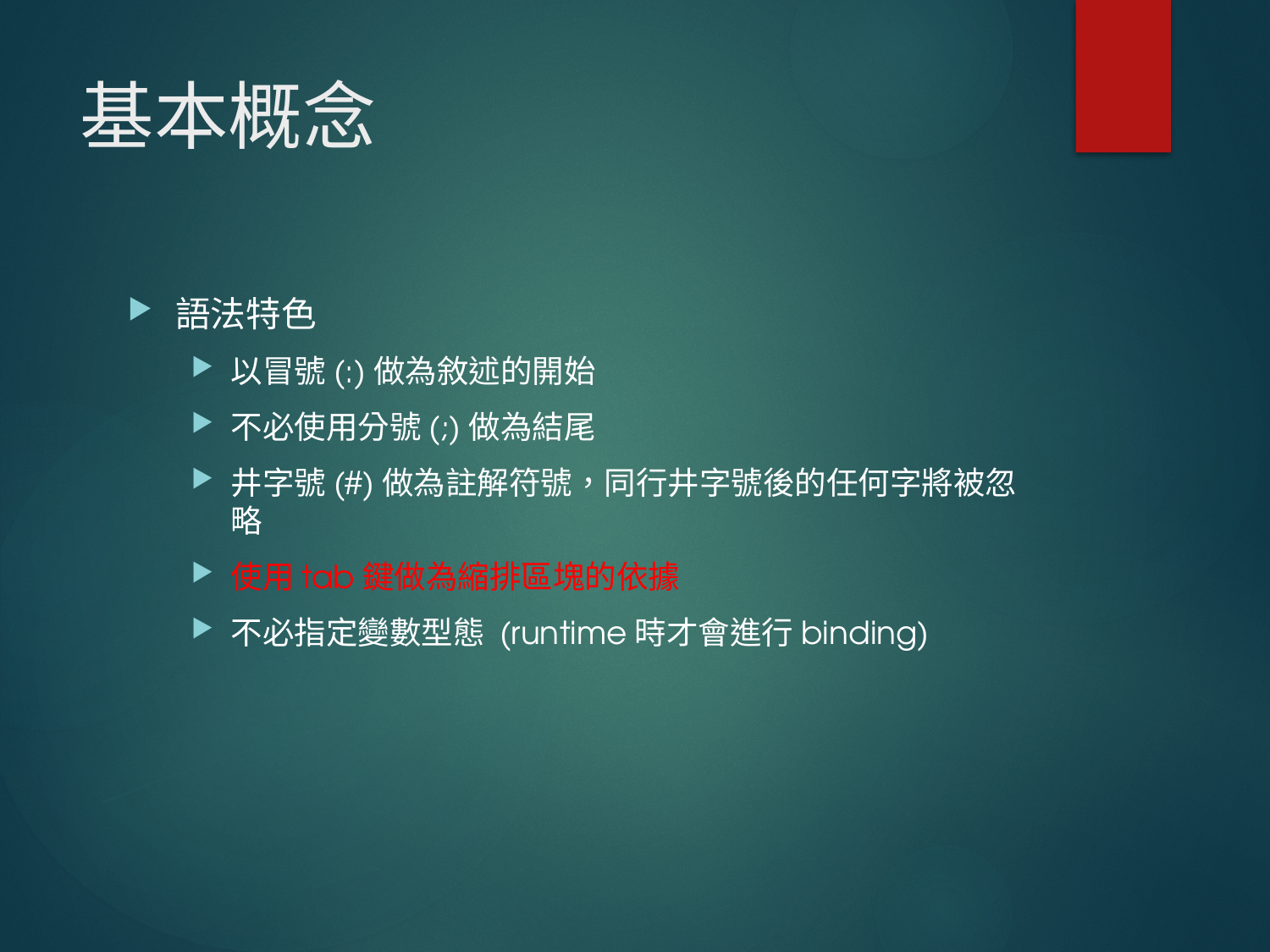

# 基本概念
語法特色
以冒號(:)做為敘述的開始
不必使用分號(;)做為結尾
井字號(#)做為註解符號，同行井字號後的任何字將被忽略
使用tab鍵做為縮排區塊的依據
不必指定變數型態 (runtime時才會進行binding)